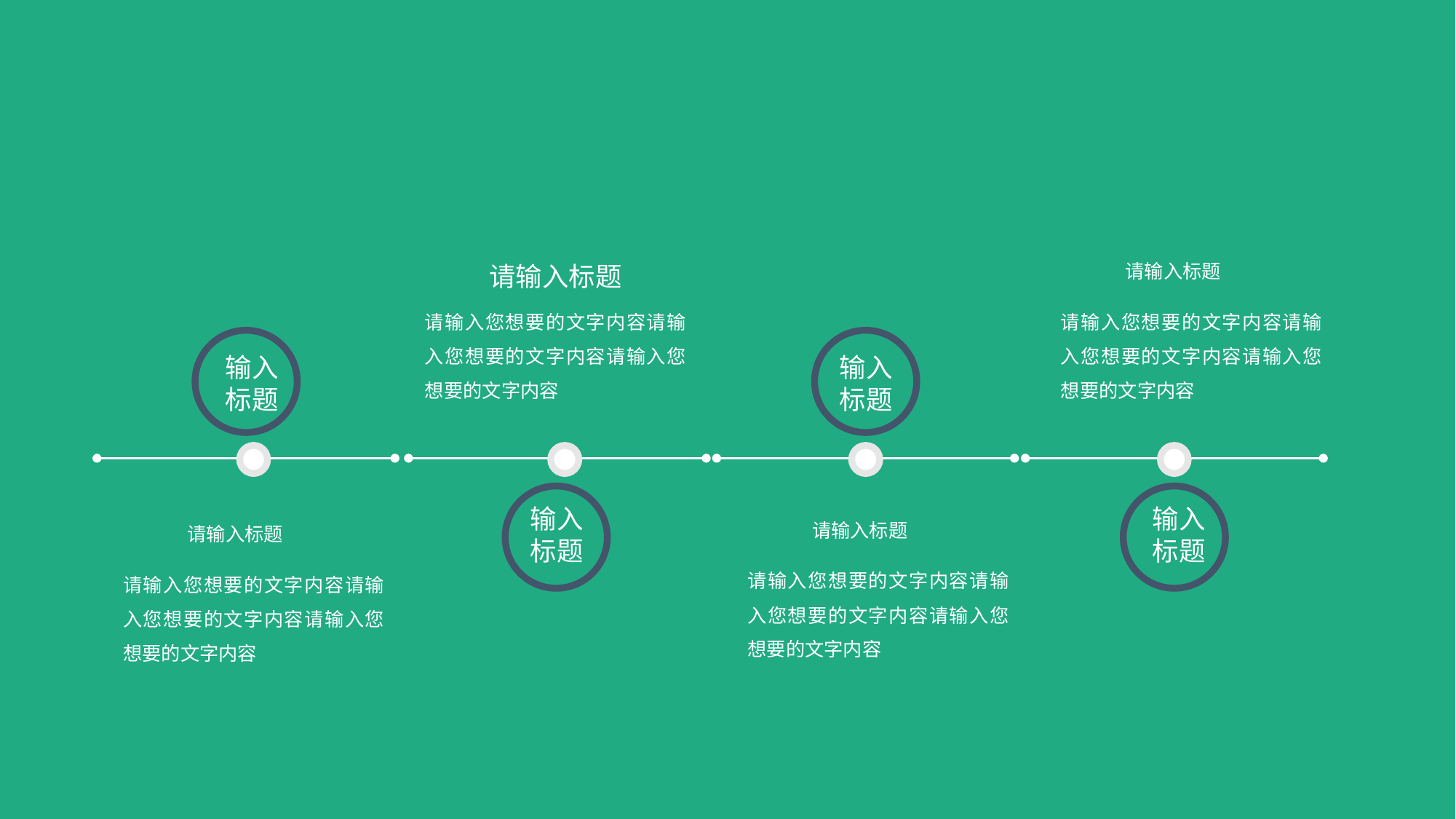

请输入标题
请输入您想要的文字内容请输入您想要的文字内容请输入您想要的文字内容
请输入标题
请输入您想要的文字内容请输入您想要的文字内容请输入您想要的文字内容

输入
标题

输入
标题

输入
标题

输入
标题
请输入标题
请输入您想要的文字内容请输入您想要的文字内容请输入您想要的文字内容
请输入标题
请输入您想要的文字内容请输入您想要的文字内容请输入您想要的文字内容